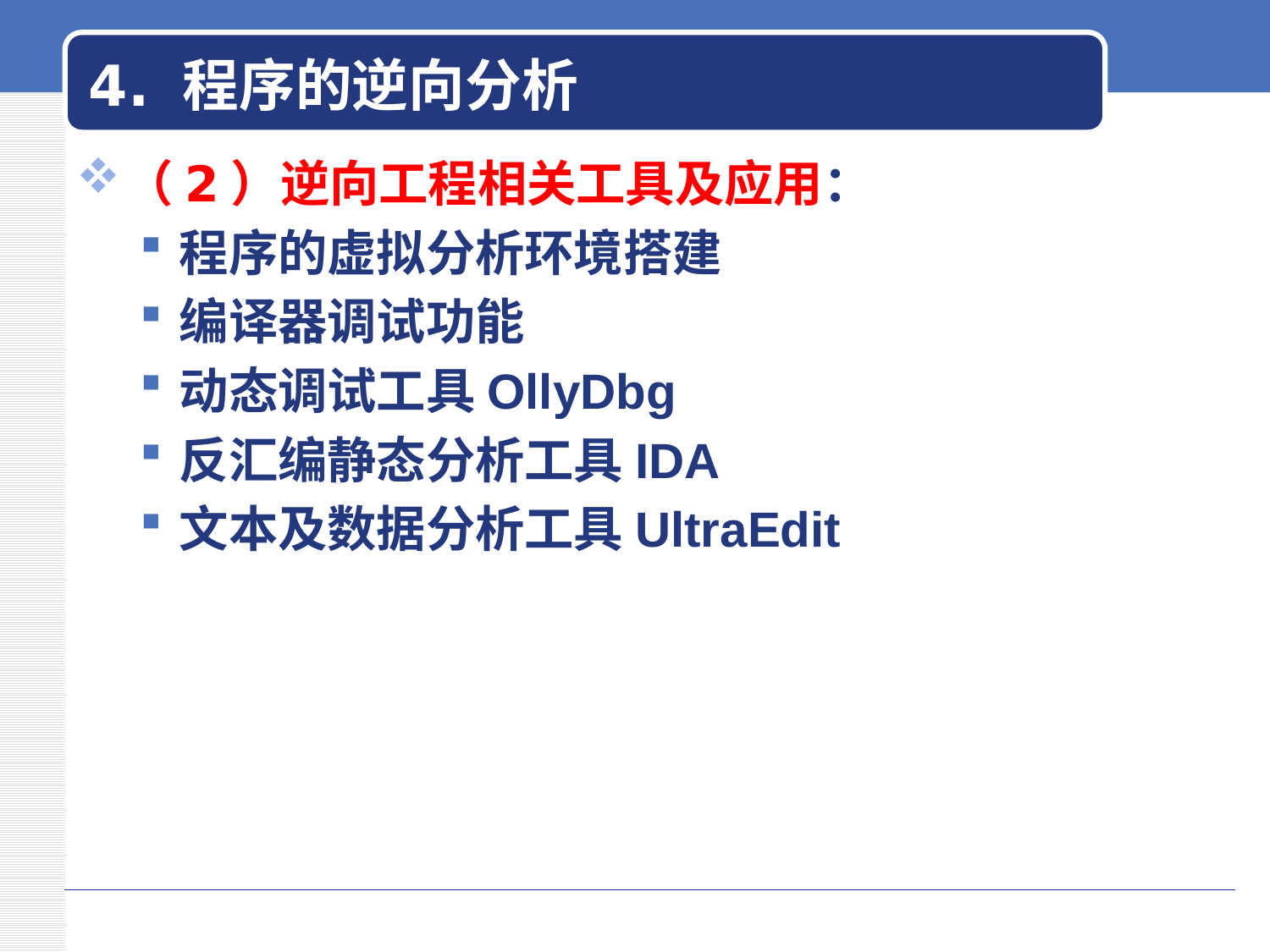

# 4. 程序的逆向分析
（2）逆向工程相关工具及应用：
程序的虚拟分析环境搭建
编译器调试功能
动态调试工具OllyDbg
反汇编静态分析工具IDA
文本及数据分析工具UltraEdit